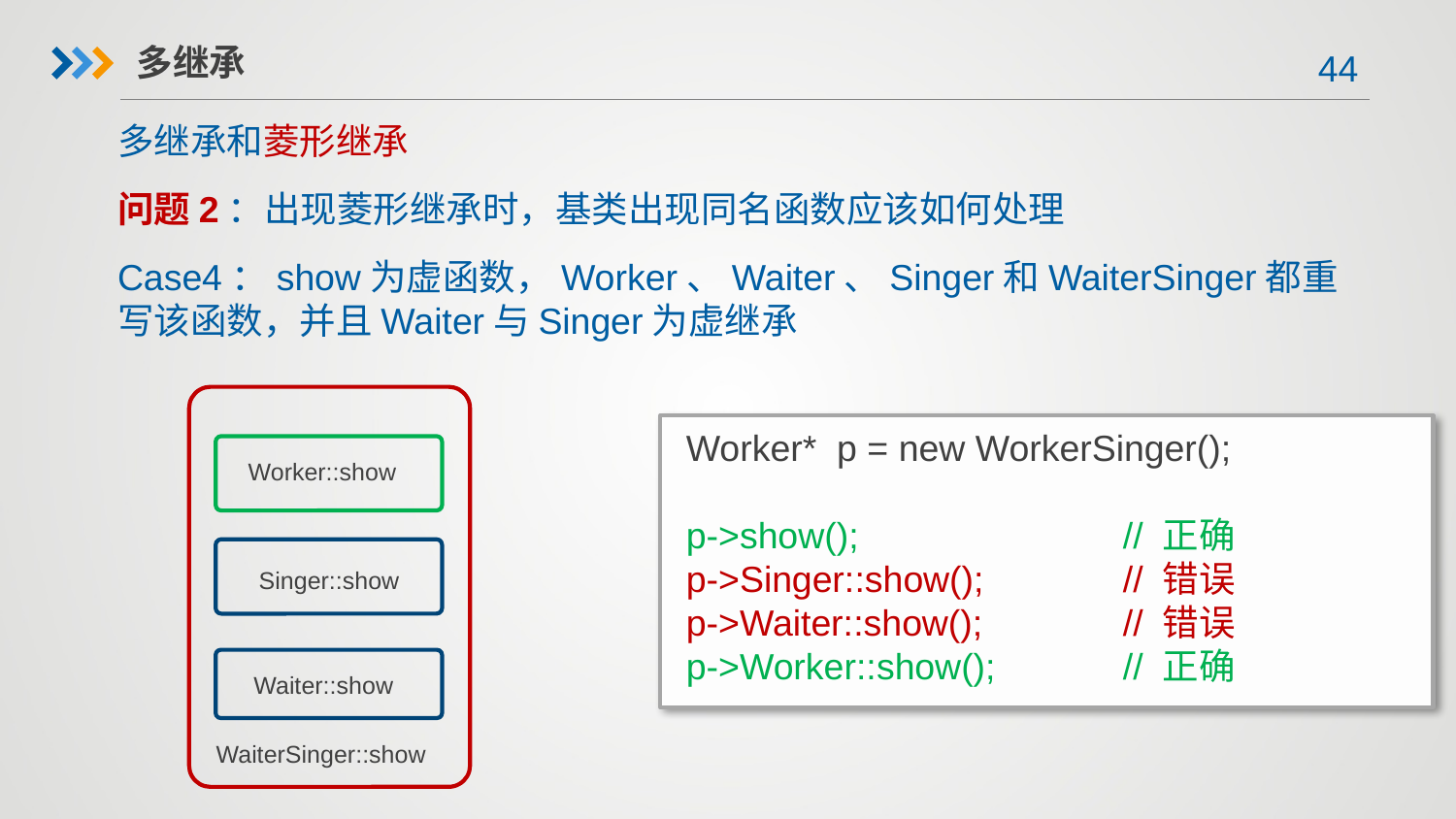

多继承
多继承和菱形继承
问题2：出现菱形继承时，基类出现同名函数应该如何处理
Case4：show为虚函数，Worker、Waiter、Singer和WaiterSinger都重写该函数，并且Waiter与Singer为虚继承

Worker*  p = new WorkerSinger();

p->show();		// 正确
p->Singer::show();	// 错误
p->Waiter::show();	// 错误
p->Worker::show();	// 正确

Worker::show

Singer::show

Waiter::show
WaiterSinger::show